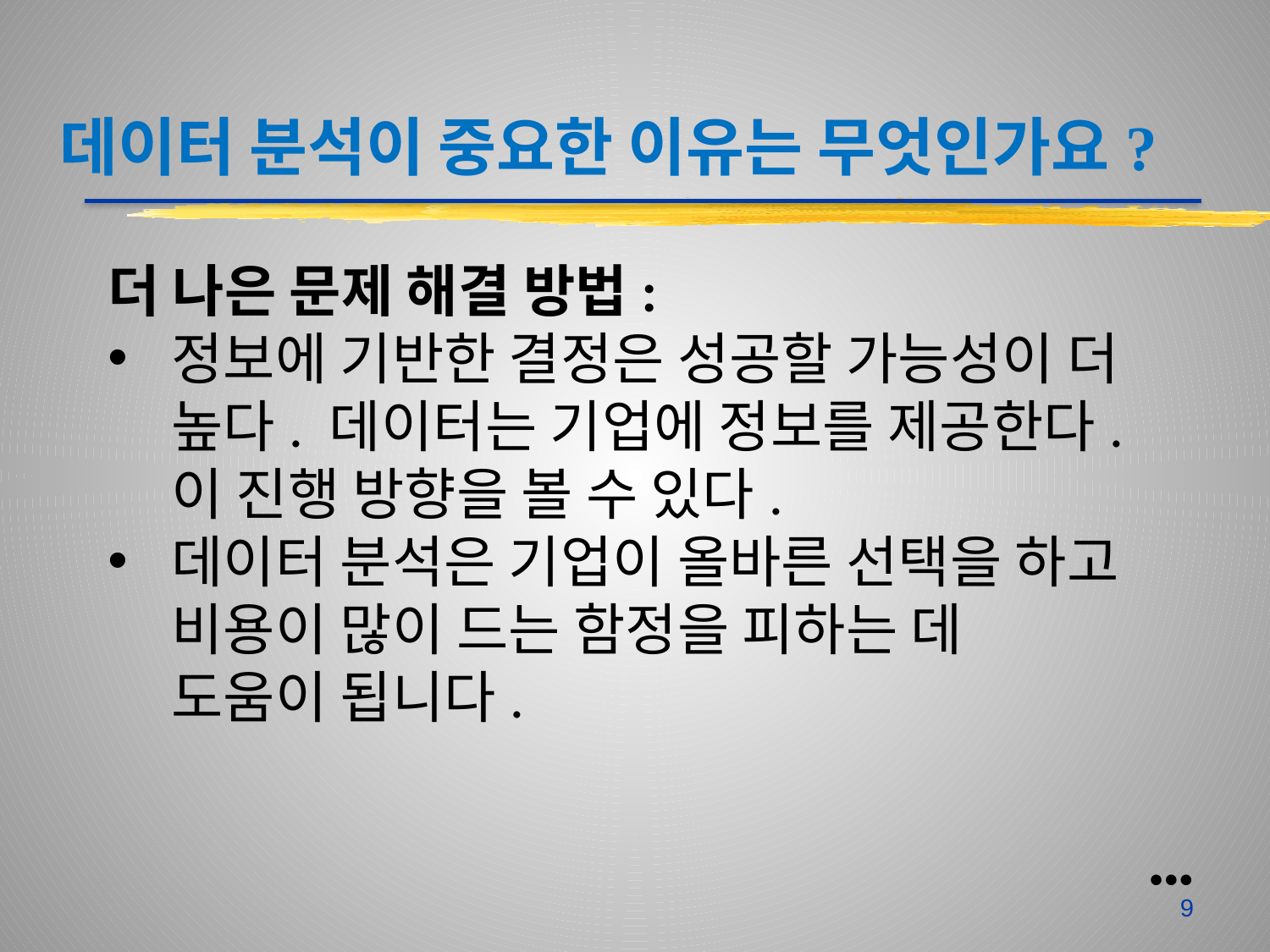

데이터 분석이 중요한 이유는 무엇인가요?
더 나은 문제 해결 방법:
정보에 기반한 결정은 성공할 가능성이 더 높다. 데이터는 기업에 정보를 제공한다. 이 진행 방향을 볼 수 있다.
데이터 분석은 기업이 올바른 선택을 하고 비용이 많이 드는 함정을 피하는 데 도움이 됩니다.
●●●
9